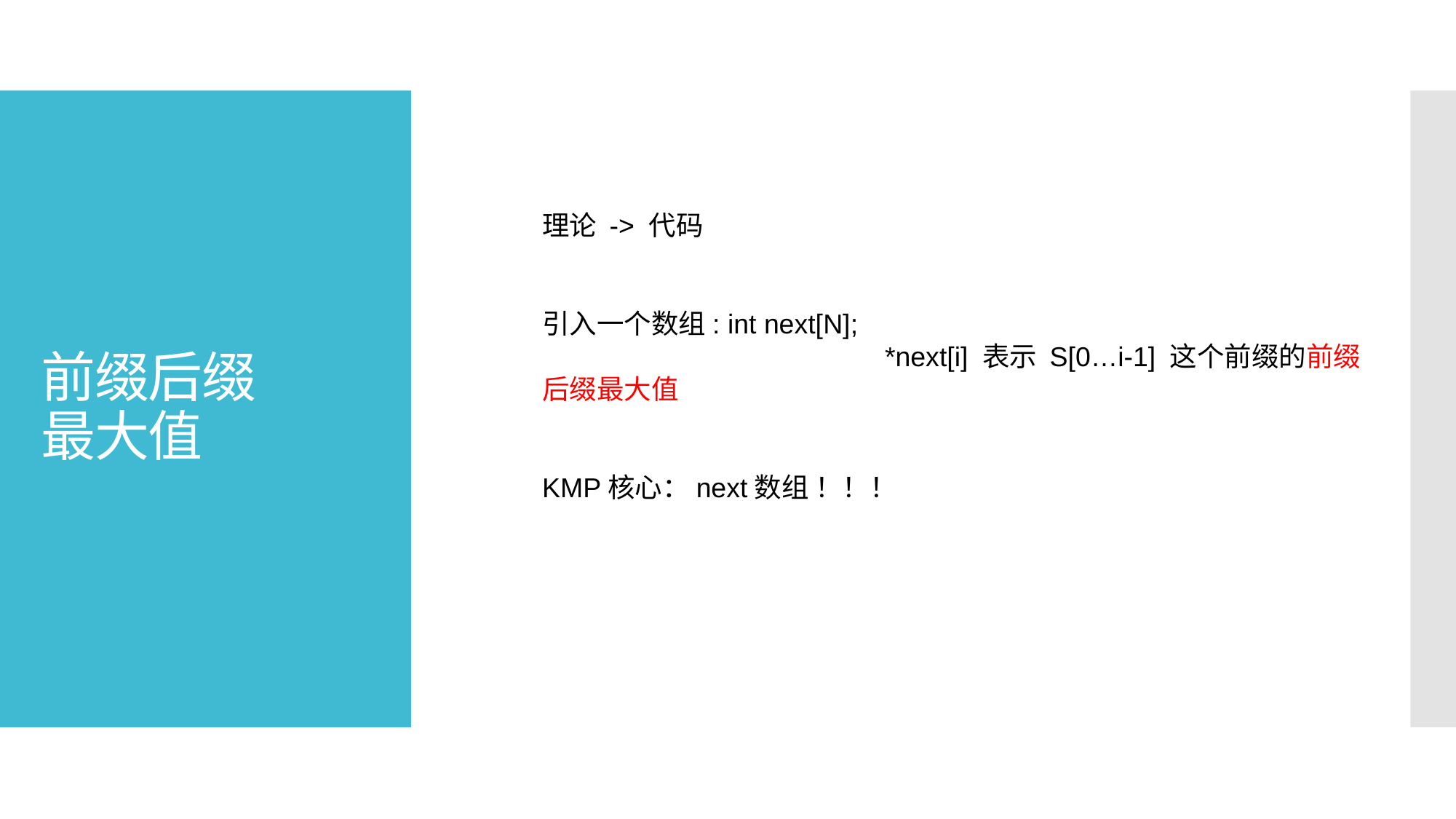

# 前缀后缀 最大值
理论 -> 代码

引入一个数组: int next[N];
			  *next[i] 表示 S[0…i-1] 这个前缀的前缀后缀最大值

KMP核心：next数组 ！！！